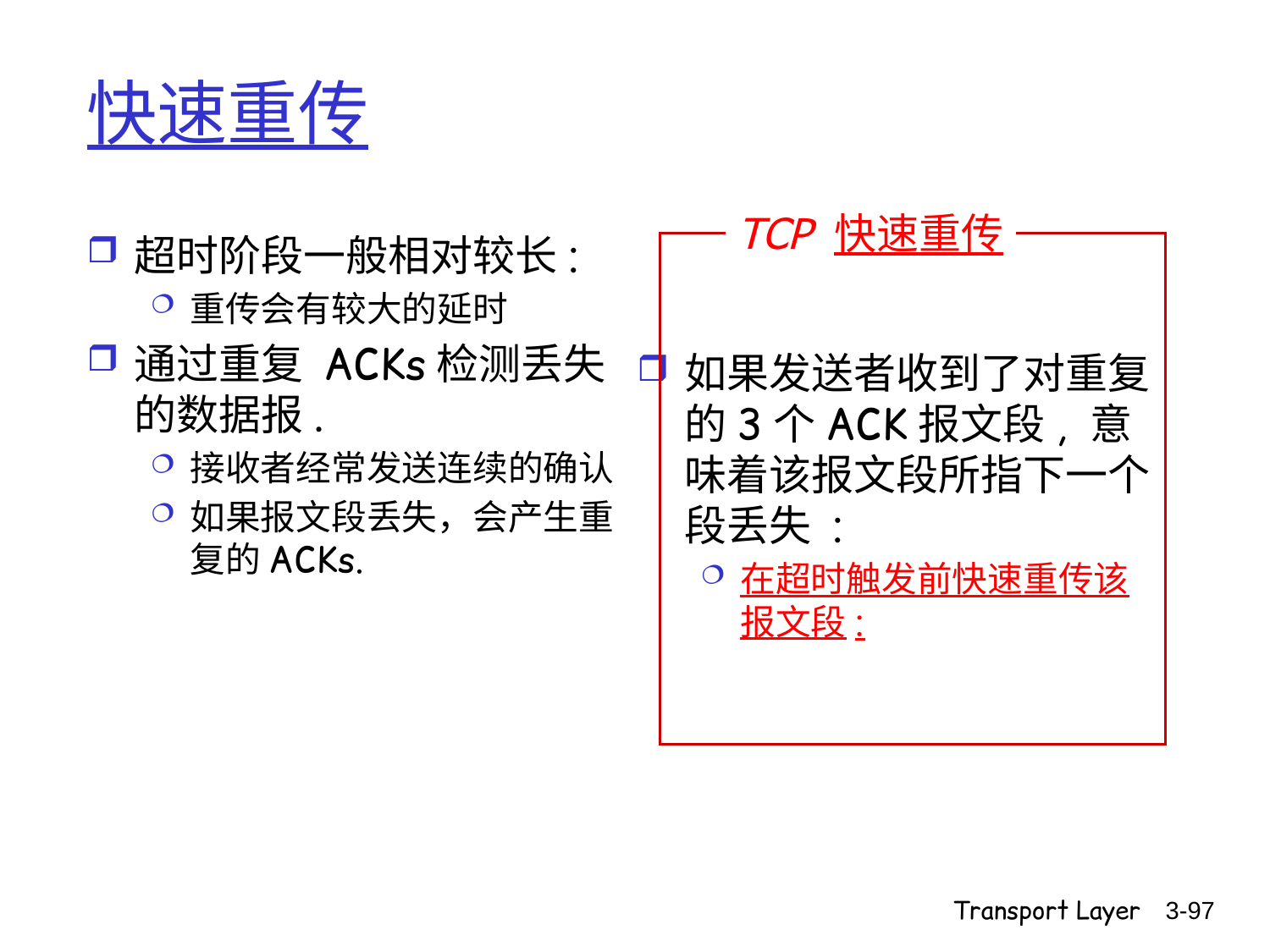

# 快速重传
TCP 快速重传
超时阶段一般相对较长:
重传会有较大的延时
通过重复 ACKs检测丢失的数据报.
接收者经常发送连续的确认
如果报文段丢失，会产生重复的ACKs.

如果发送者收到了对重复的3个ACK报文段, 意味着该报文段所指下一个段丢失 :
在超时触发前快速重传该报文段:

Transport Layer
3-97